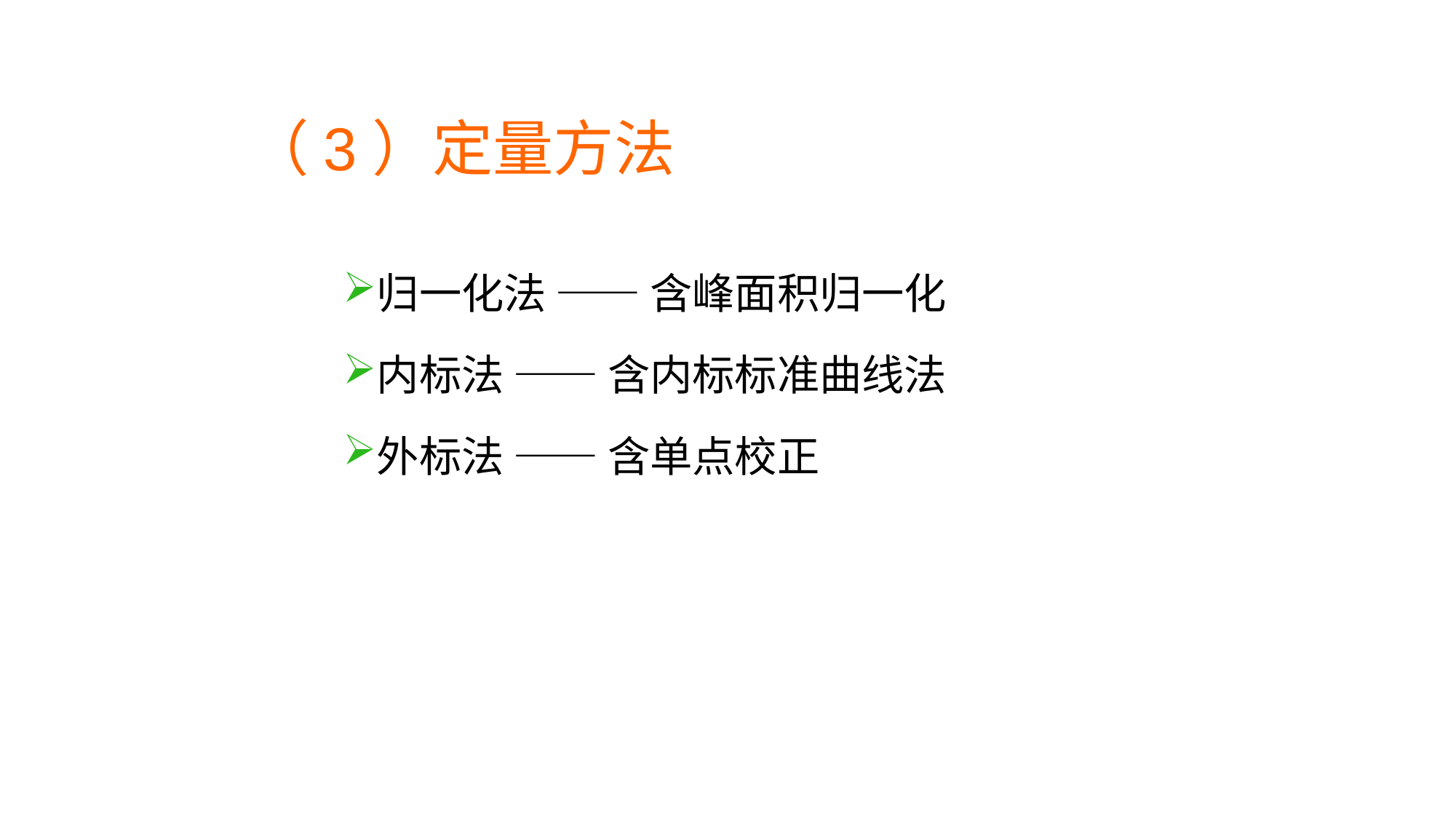

（3）定量方法
归一化法 —— 含峰面积归一化
内标法 —— 含内标标准曲线法
外标法 —— 含单点校正